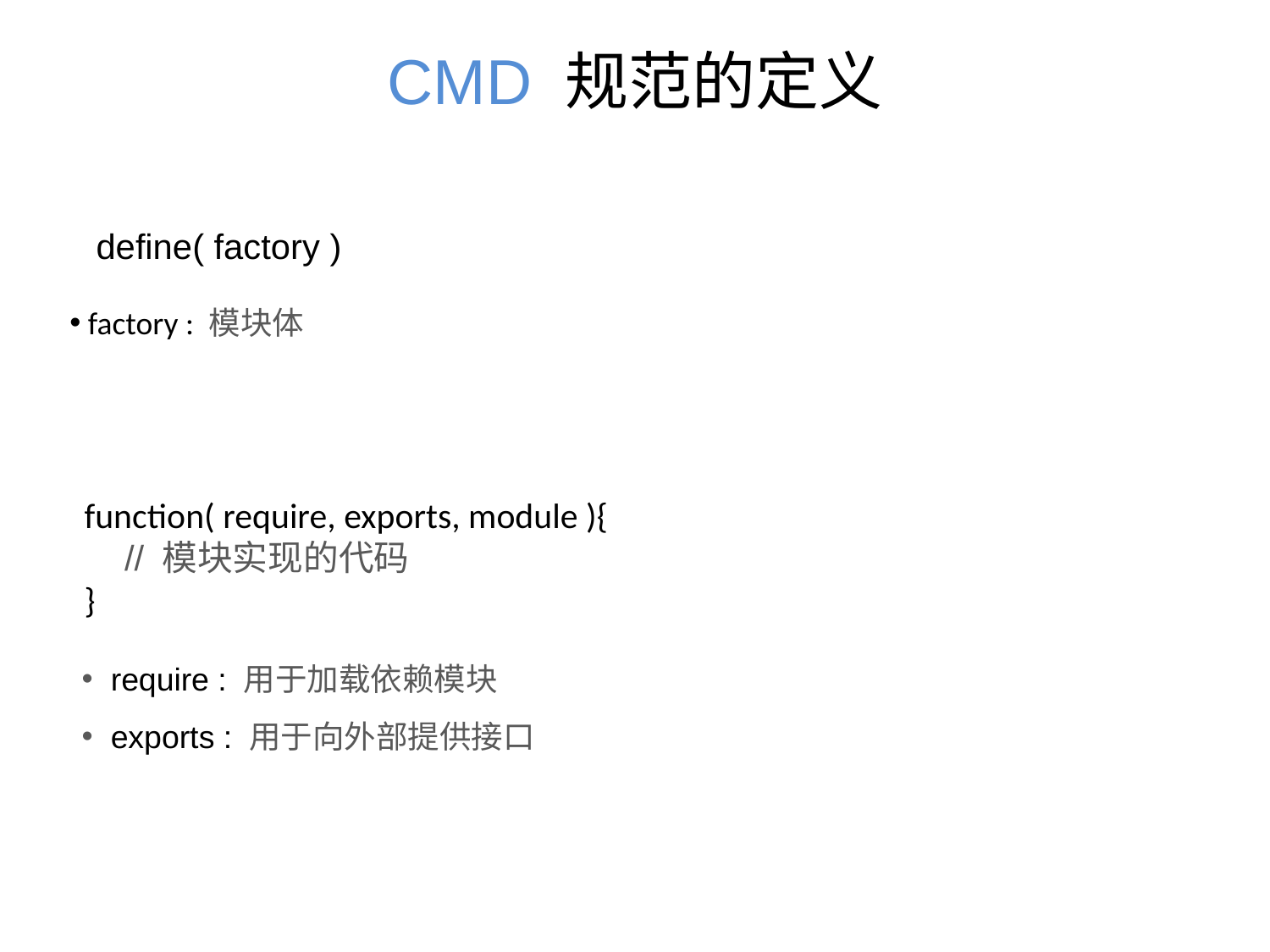

# CMD 规范的定义
define( factory )
 factory : 模块体
function( require, exports, module ){
     // 模块实现的代码
}
  require : 用于加载依赖模块
  exports : 用于向外部提供接口